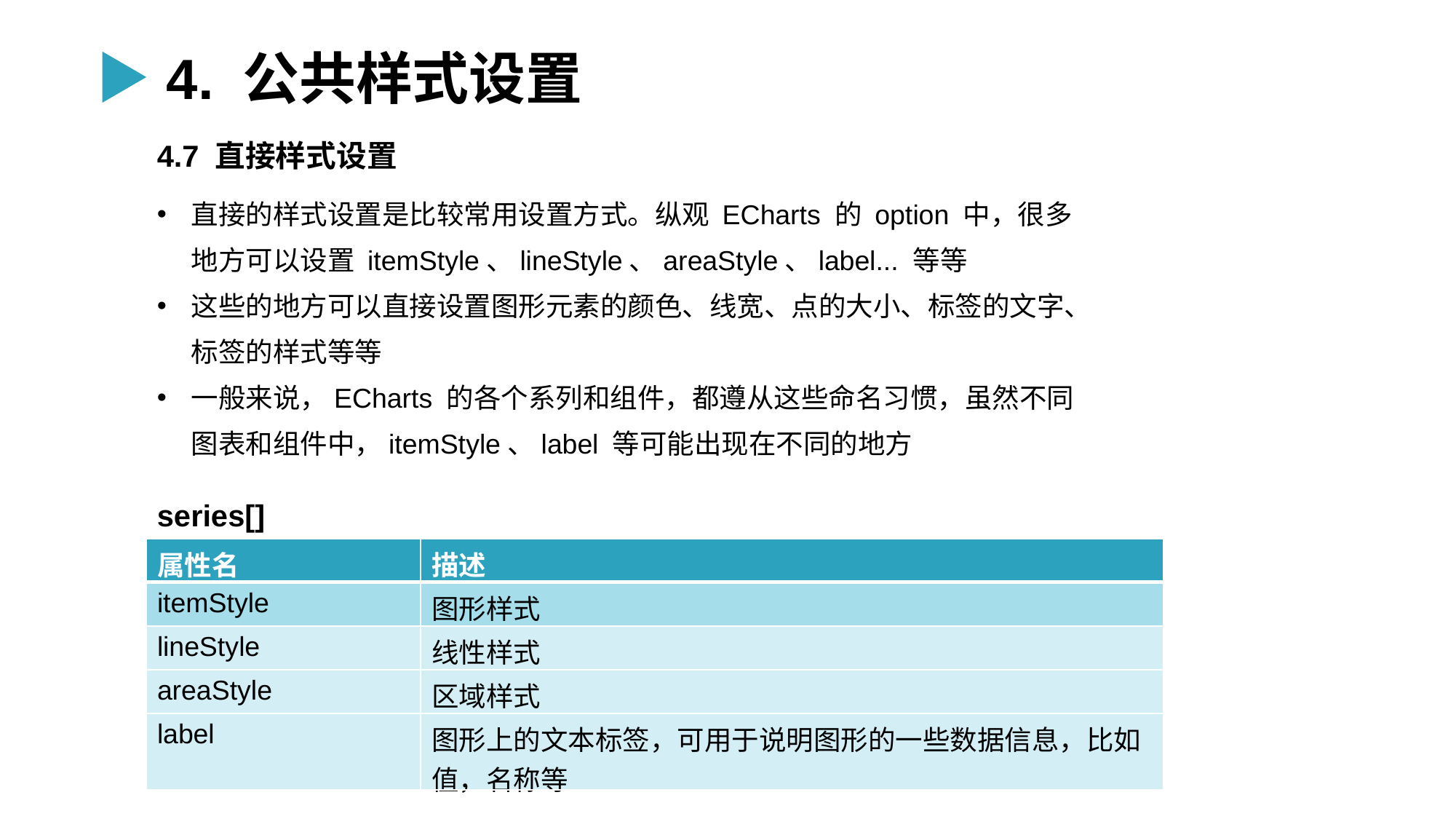

4. 公共样式设置

4.7 直接样式设置
直接的样式设置是比较常用设置方式。纵观 ECharts 的 option 中，很多地方可以设置 itemStyle、lineStyle、areaStyle、label... 等等
这些的地方可以直接设置图形元素的颜色、线宽、点的大小、标签的文字、标签的样式等等
一般来说，ECharts 的各个系列和组件，都遵从这些命名习惯，虽然不同图表和组件中，itemStyle、label 等可能出现在不同的地方

series[]
| 属性名 | 描述 |
| --- | --- |
| itemStyle | 图形样式 |
| lineStyle | 线性样式 |
| areaStyle | 区域样式 |
| label | 图形上的文本标签，可用于说明图形的一些数据信息，比如值，名称等 |